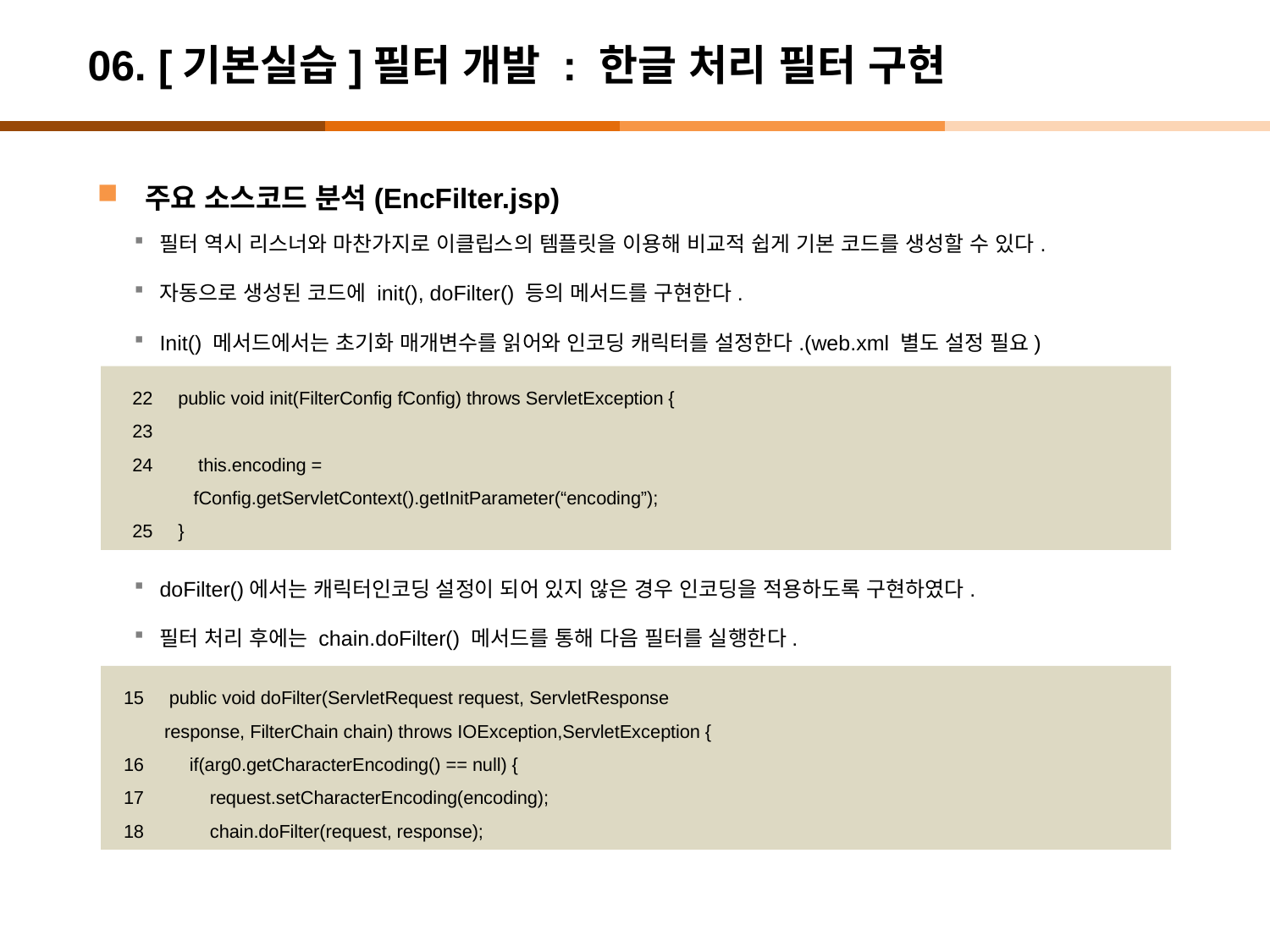

# 06. [기본실습]필터 개발 : 한글 처리 필터 구현
주요 소스코드 분석(EncFilter.jsp)
필터 역시 리스너와 마찬가지로 이클립스의 템플릿을 이용해 비교적 쉽게 기본 코드를 생성할 수 있다.
자동으로 생성된 코드에 init(), doFilter() 등의 메서드를 구현한다.
Init() 메서드에서는 초기화 매개변수를 읽어와 인코딩 캐릭터를 설정한다.(web.xml 별도 설정 필요)

doFilter()에서는 캐릭터인코딩 설정이 되어 있지 않은 경우 인코딩을 적용하도록 구현하였다.
필터 처리 후에는 chain.doFilter() 메서드를 통해 다음 필터를 실행한다.

22     public void init(FilterConfig fConfig) throws ServletException {
23
24         this.encoding =
            fConfig.getServletContext().getInitParameter(“encoding”);
25     }

15     public void doFilter(ServletRequest request, ServletResponse
        response, FilterChain chain) throws IOException,ServletException {
16         if(arg0.getCharacterEncoding() == null) {
17             request.setCharacterEncoding(encoding);
18             chain.doFilter(request, response);